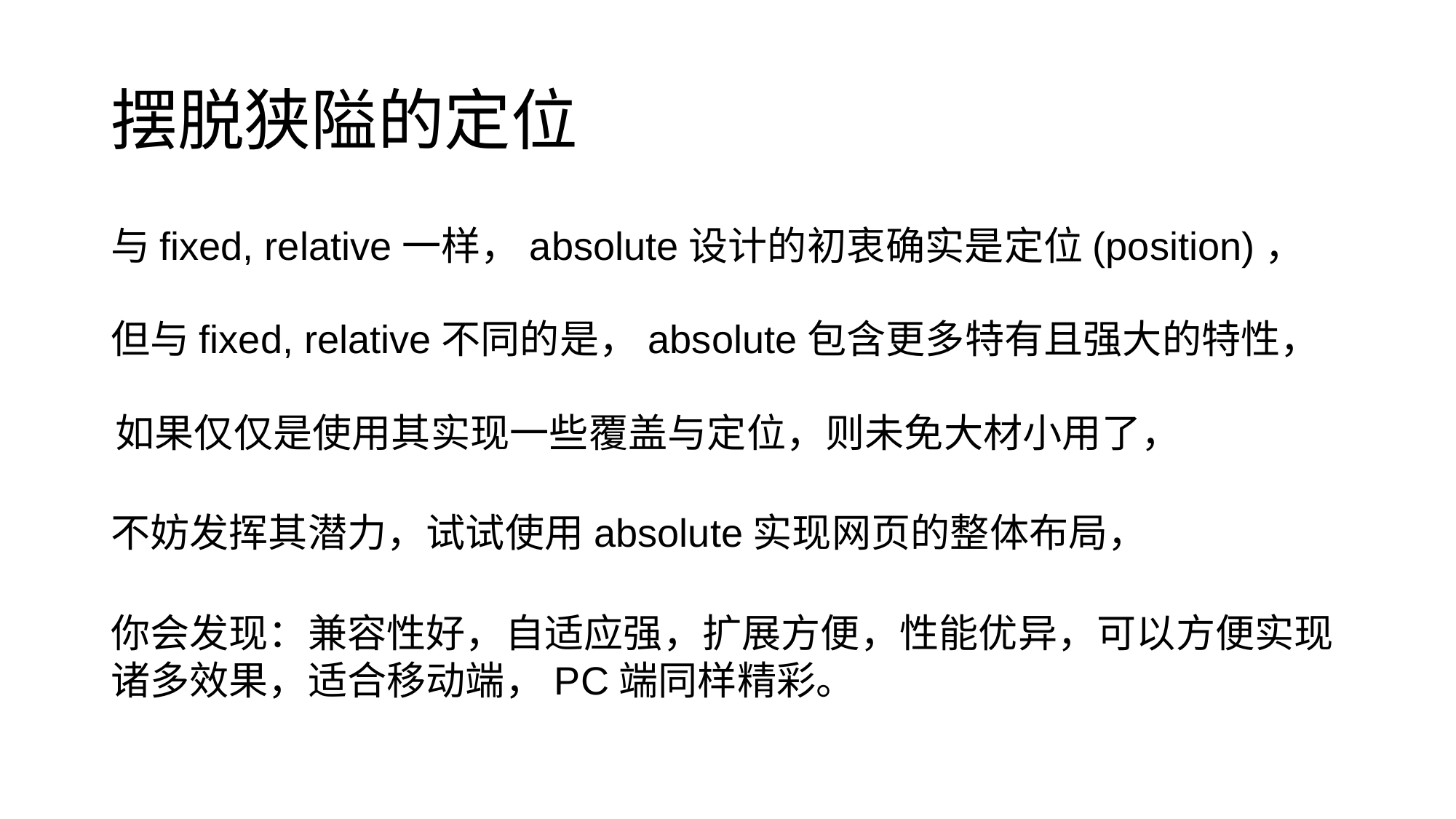

# 摆脱狭隘的定位
与fixed, relative一样，absolute设计的初衷确实是定位(position)，
但与fixed, relative不同的是，absolute包含更多特有且强大的特性，
如果仅仅是使用其实现一些覆盖与定位，则未免大材小用了，
不妨发挥其潜力，试试使用absolute实现网页的整体布局，
你会发现：兼容性好，自适应强，扩展方便，性能优异，可以方便实现诸多效果，适合移动端，PC端同样精彩。